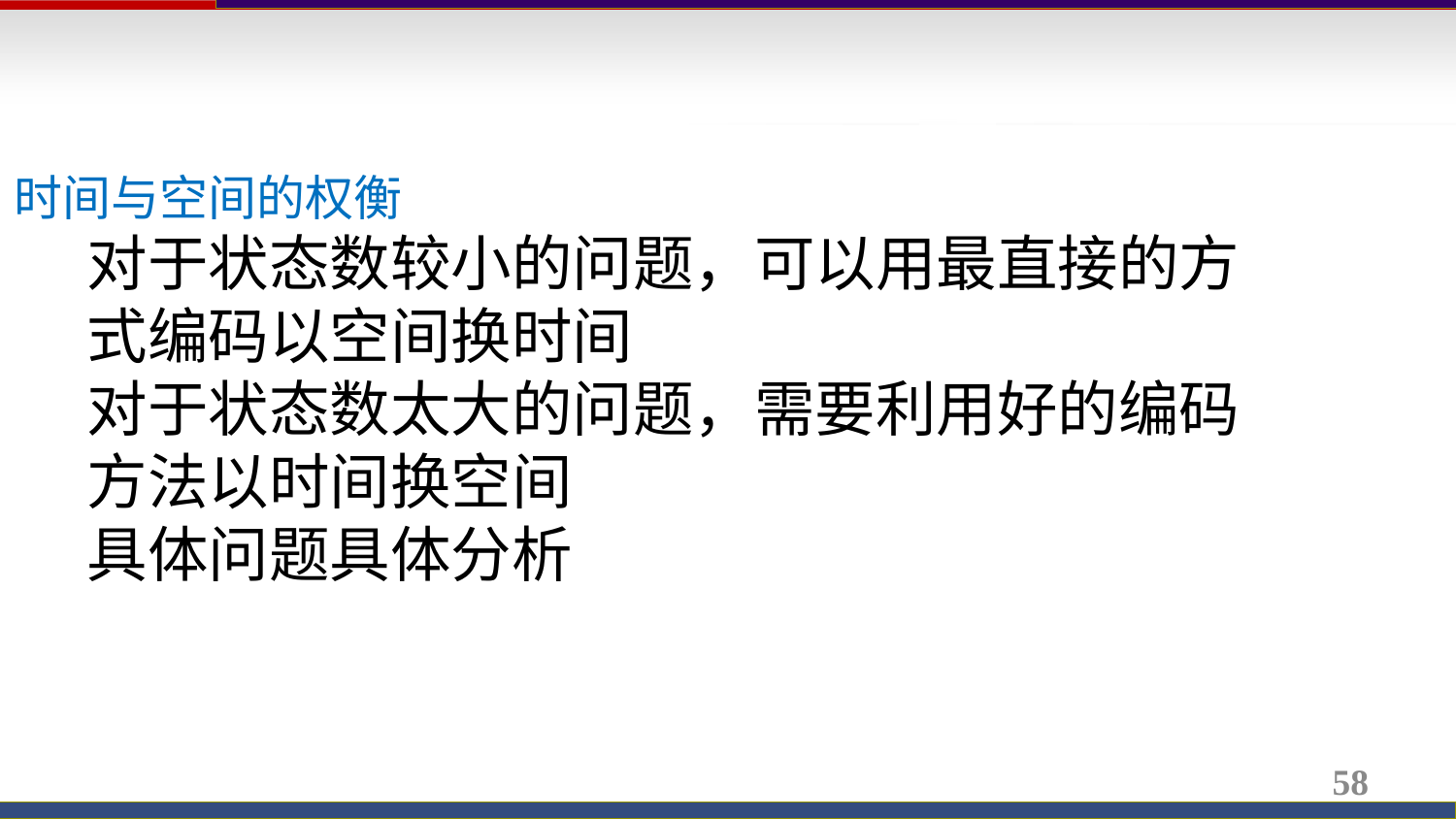

时间与空间的权衡
对于状态数较小的问题，可以用最直接的方式编码以空间换时间
对于状态数太大的问题，需要利用好的编码方法以时间换空间
具体问题具体分析